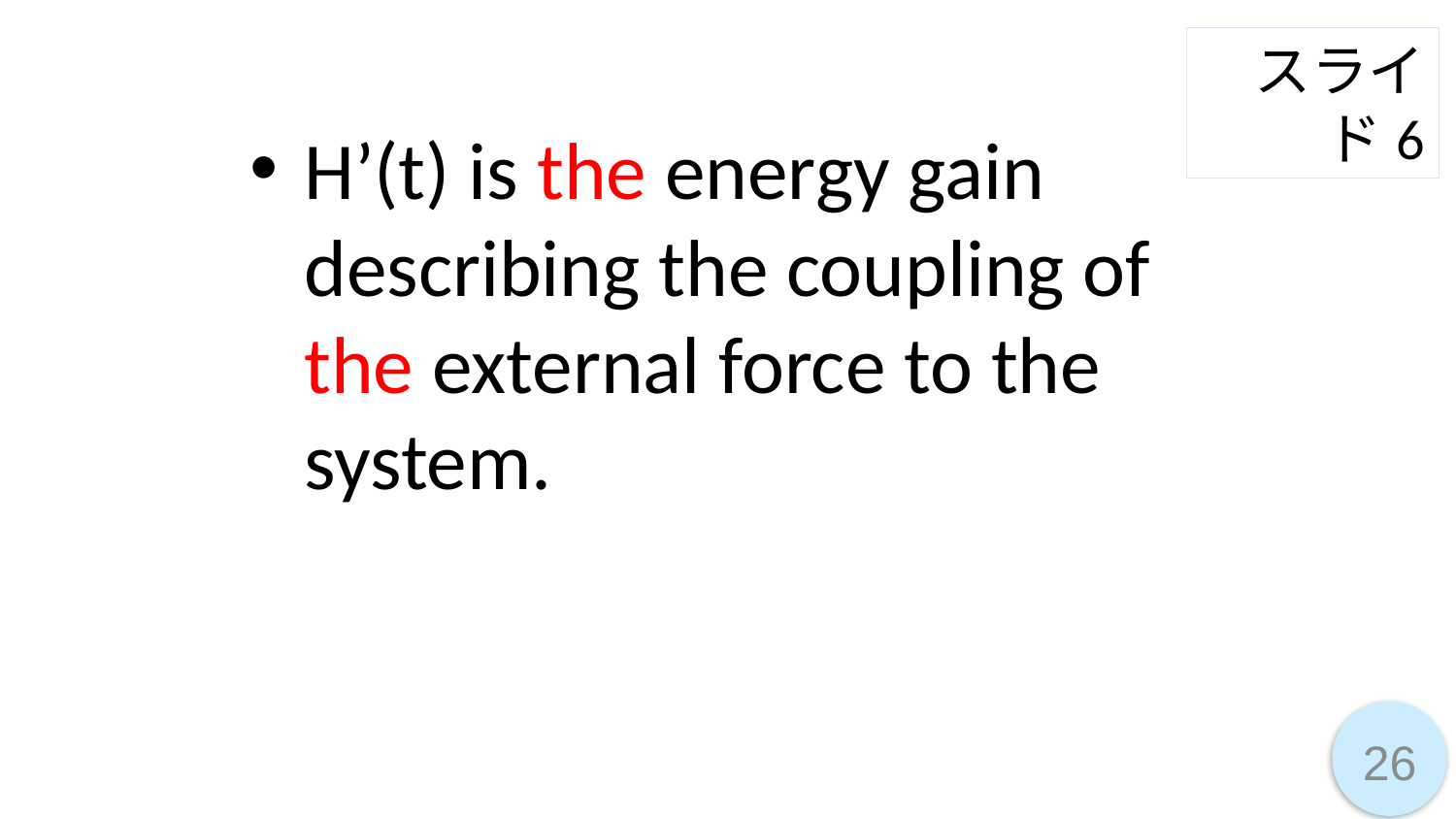

スライド6
H’(t) is the energy gain describing the coupling of the external force to the system.
26